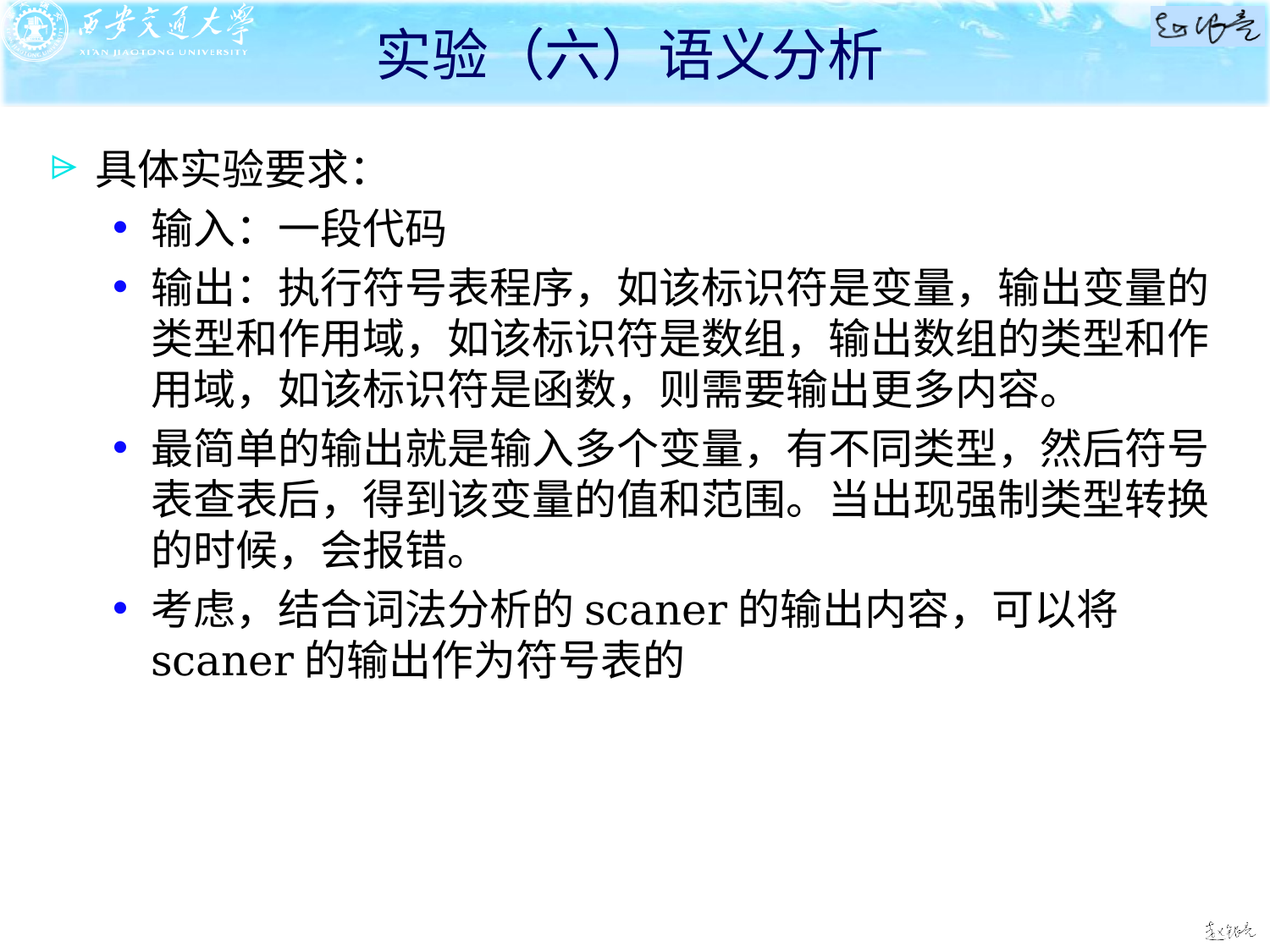

# 实验（六）语义分析
具体实验要求：
输入：一段代码
输出：执行符号表程序，如该标识符是变量，输出变量的类型和作用域，如该标识符是数组，输出数组的类型和作用域，如该标识符是函数，则需要输出更多内容。
最简单的输出就是输入多个变量，有不同类型，然后符号表查表后，得到该变量的值和范围。当出现强制类型转换的时候，会报错。
考虑，结合词法分析的scaner的输出内容，可以将scaner的输出作为符号表的